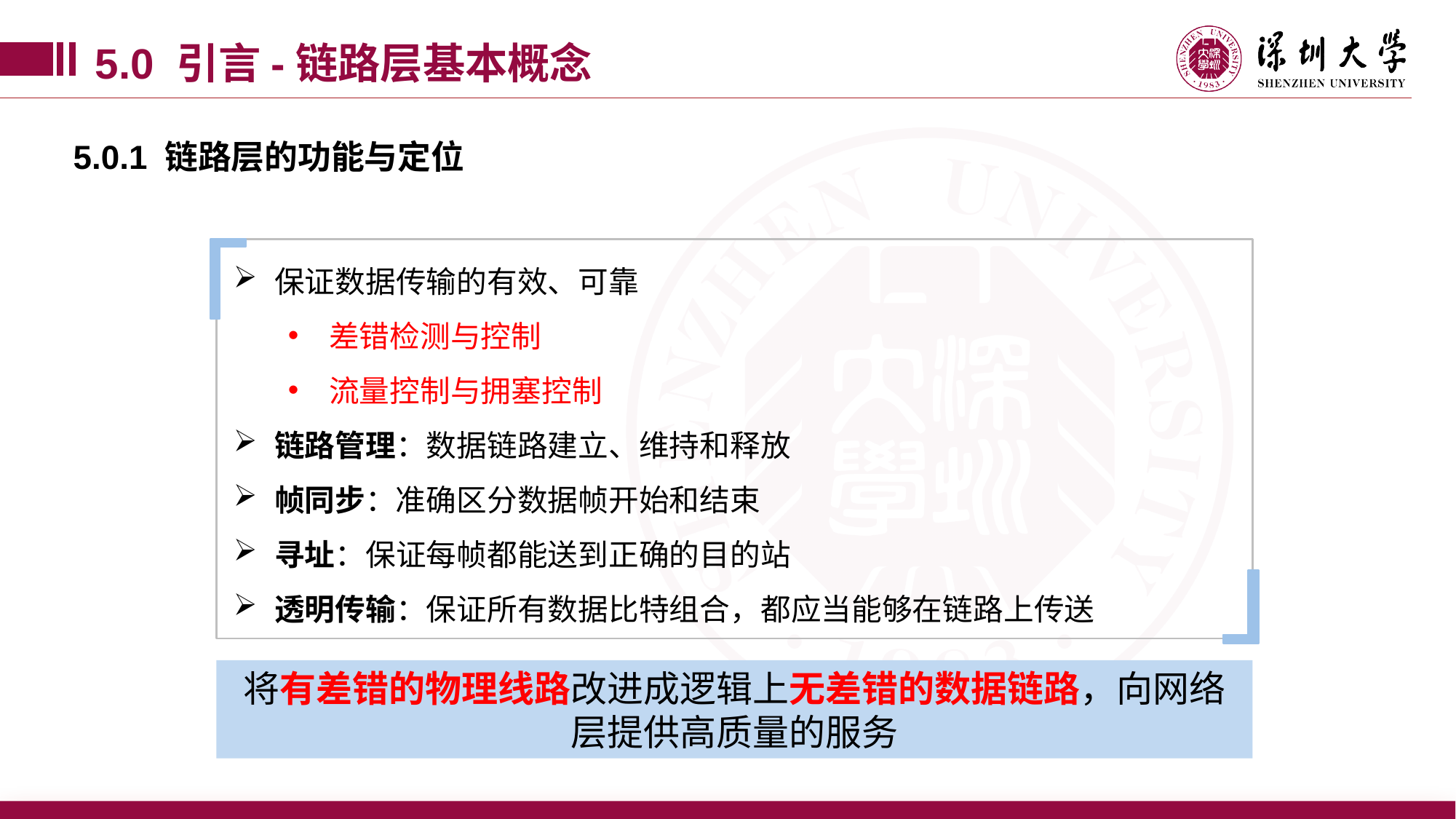

5.0 引言-链路层基本概念

5.0.1 链路层的功能与定位

保证数据传输的有效、可靠
差错检测与控制
流量控制与拥塞控制
链路管理：数据链路建立、维持和释放
帧同步：准确区分数据帧开始和结束
寻址：保证每帧都能送到正确的目的站
透明传输：保证所有数据比特组合，都应当能够在链路上传送
将有差错的物理线路改进成逻辑上无差错的数据链路，向网络层提供高质量的服务